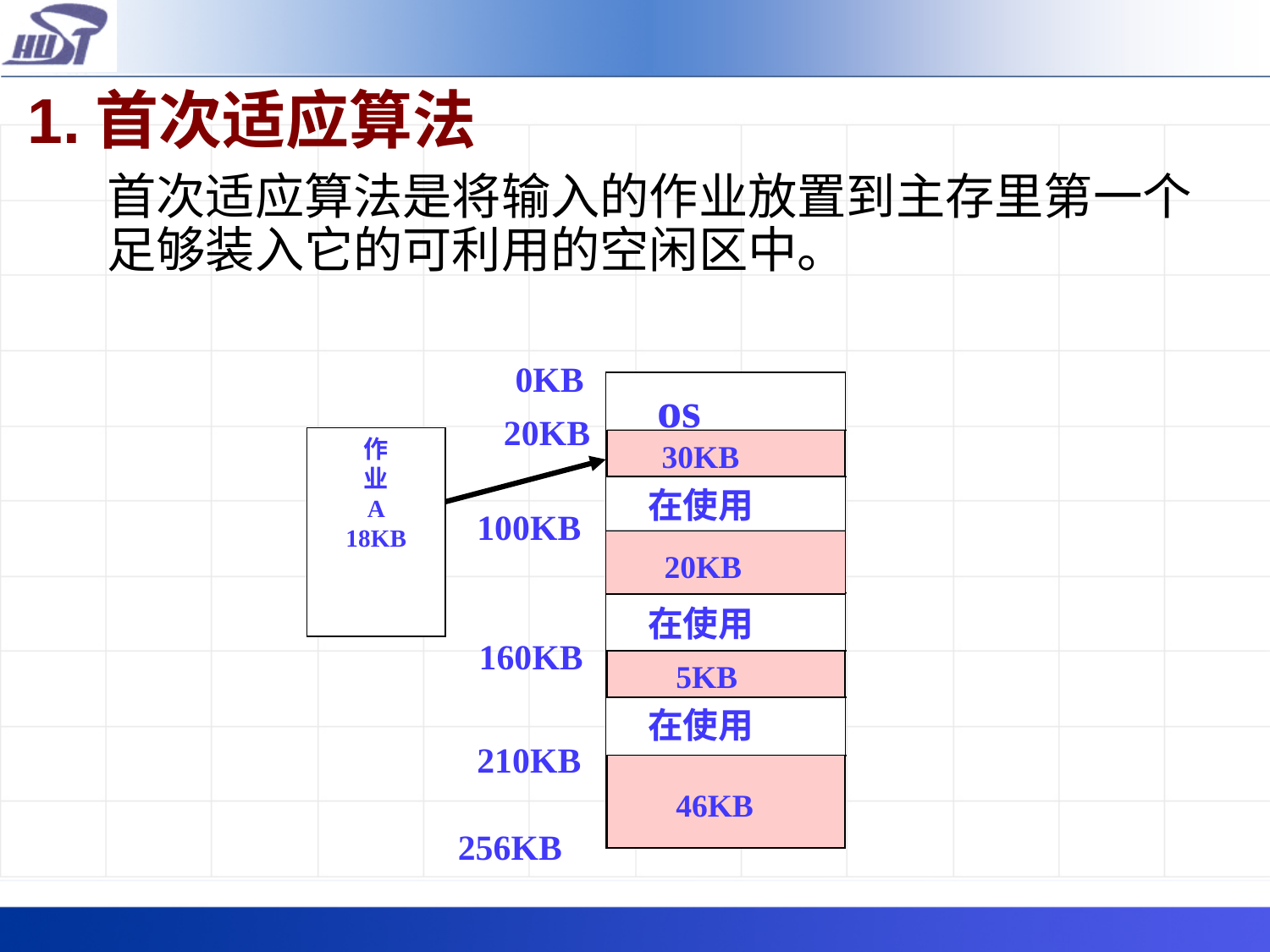

1.首次适应算法
	首次适应算法是将输入的作业放置到主存里第一个足够装入它的可利用的空闲区中。
0KB
       os

20KB

30KB

在使用
100KB

20KB

在使用
160KB

5KB

在使用
210KB

46KB
256KB
作
业
A
18KB

# 55